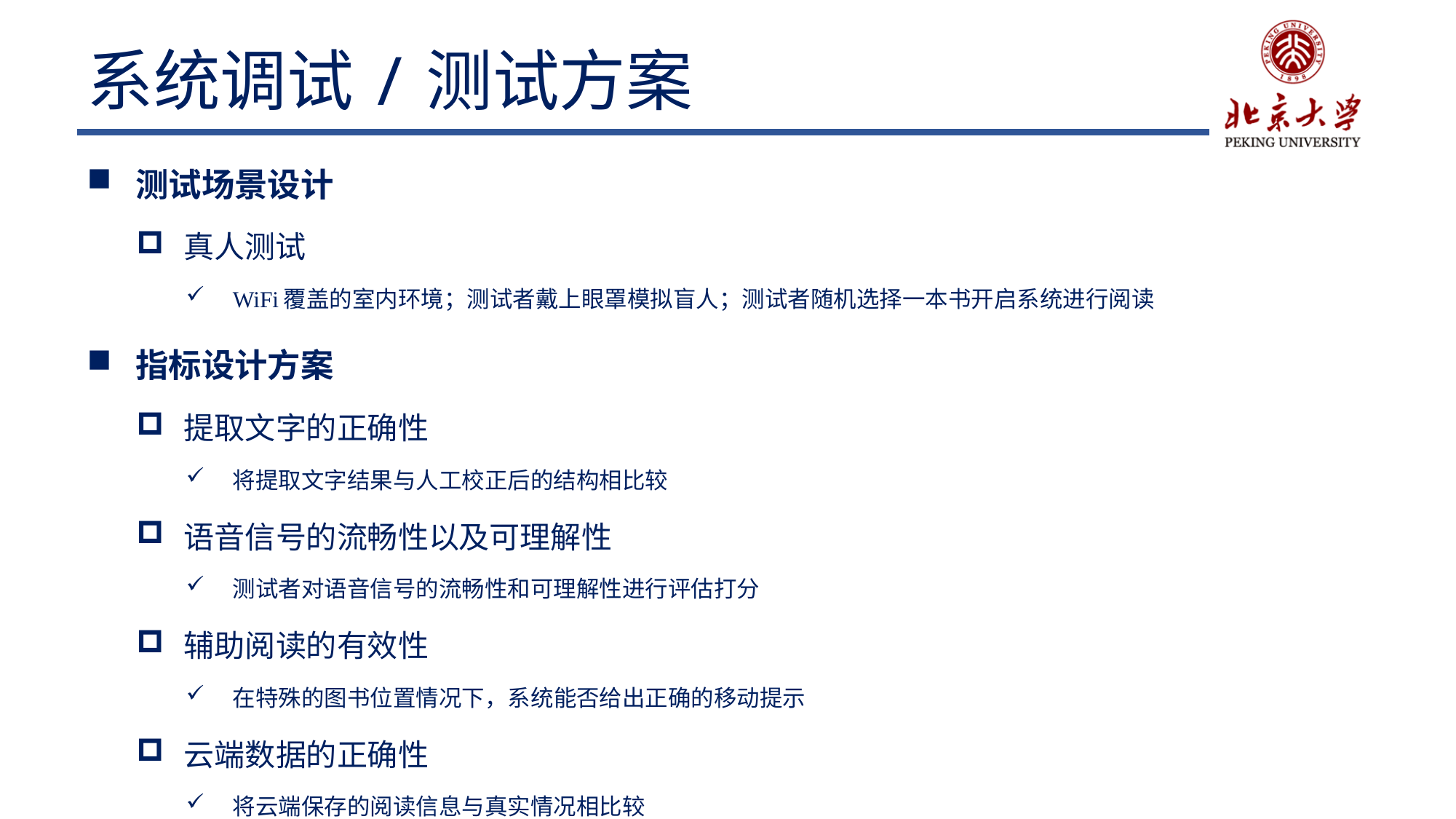

# 系统调试/测试方案
测试场景设计
真人测试
WiFi覆盖的室内环境；测试者戴上眼罩模拟盲人；测试者随机选择一本书开启系统进行阅读
指标设计方案
提取文字的正确性
将提取文字结果与人工校正后的结构相比较
语音信号的流畅性以及可理解性
测试者对语音信号的流畅性和可理解性进行评估打分
辅助阅读的有效性
在特殊的图书位置情况下，系统能否给出正确的移动提示
云端数据的正确性
将云端保存的阅读信息与真实情况相比较